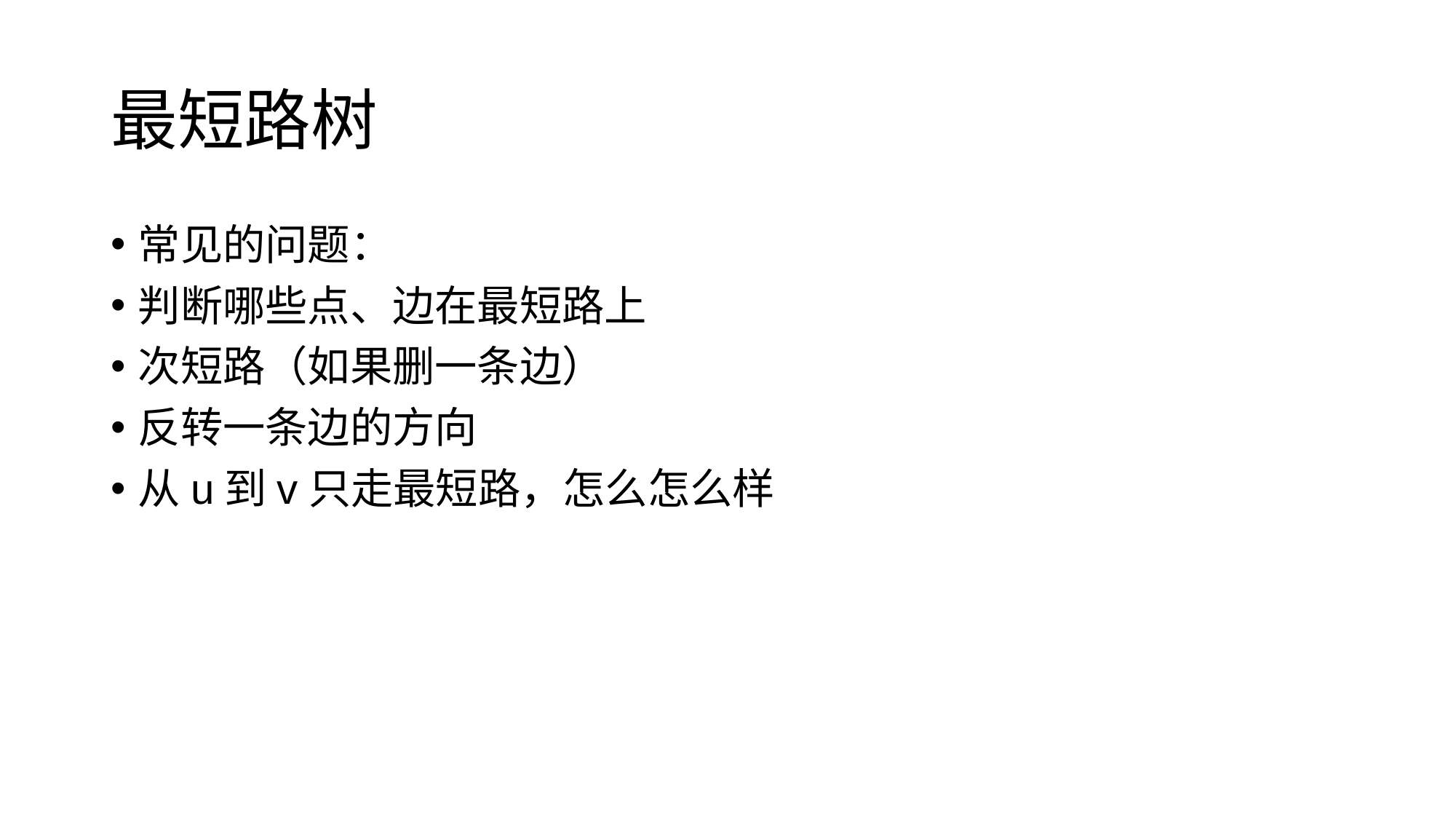

# 最短路树
常见的问题：
判断哪些点、边在最短路上
次短路（如果删一条边）
反转一条边的方向
从u到v只走最短路，怎么怎么样